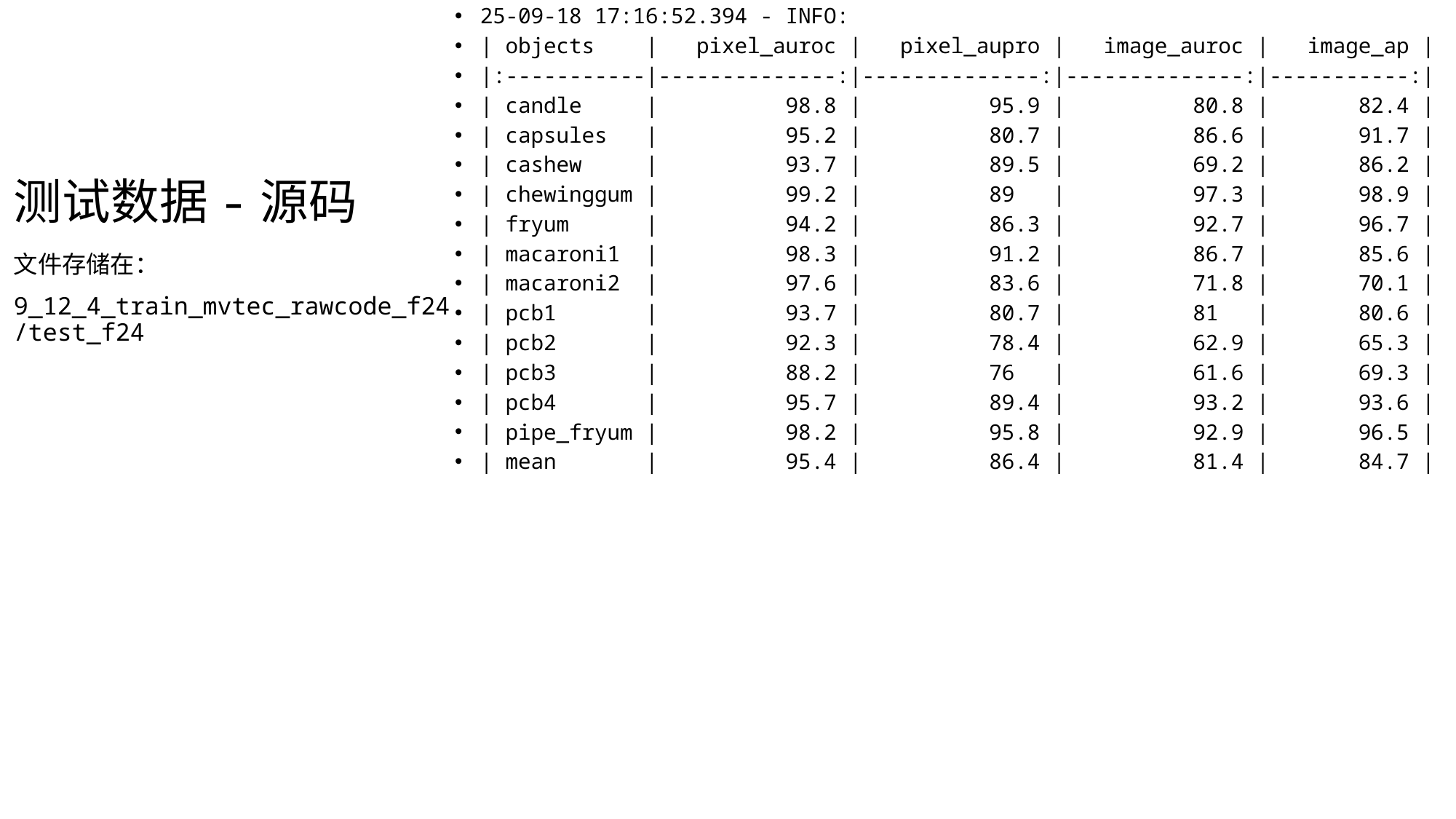

25-09-18 17:16:52.394 - INFO:
| objects    |   pixel_auroc |   pixel_aupro |   image_auroc |   image_ap |
|:-----------|--------------:|--------------:|--------------:|-----------:|
| candle     |          98.8 |          95.9 |          80.8 |       82.4 |
| capsules   |          95.2 |          80.7 |          86.6 |       91.7 |
| cashew     |          93.7 |          89.5 |          69.2 |       86.2 |
| chewinggum |          99.2 |          89   |          97.3 |       98.9 |
| fryum      |          94.2 |          86.3 |          92.7 |       96.7 |
| macaroni1  |          98.3 |          91.2 |          86.7 |       85.6 |
| macaroni2  |          97.6 |          83.6 |          71.8 |       70.1 |
| pcb1       |          93.7 |          80.7 |          81   |       80.6 |
| pcb2       |          92.3 |          78.4 |          62.9 |       65.3 |
| pcb3       |          88.2 |          76   |          61.6 |       69.3 |
| pcb4       |          95.7 |          89.4 |          93.2 |       93.6 |
| pipe_fryum |          98.2 |          95.8 |          92.9 |       96.5 |
| mean       |          95.4 |          86.4 |          81.4 |       84.7 |
# 测试数据-源码
文件存储在：
9_12_4_train_mvtec_rawcode_f24/test_f24